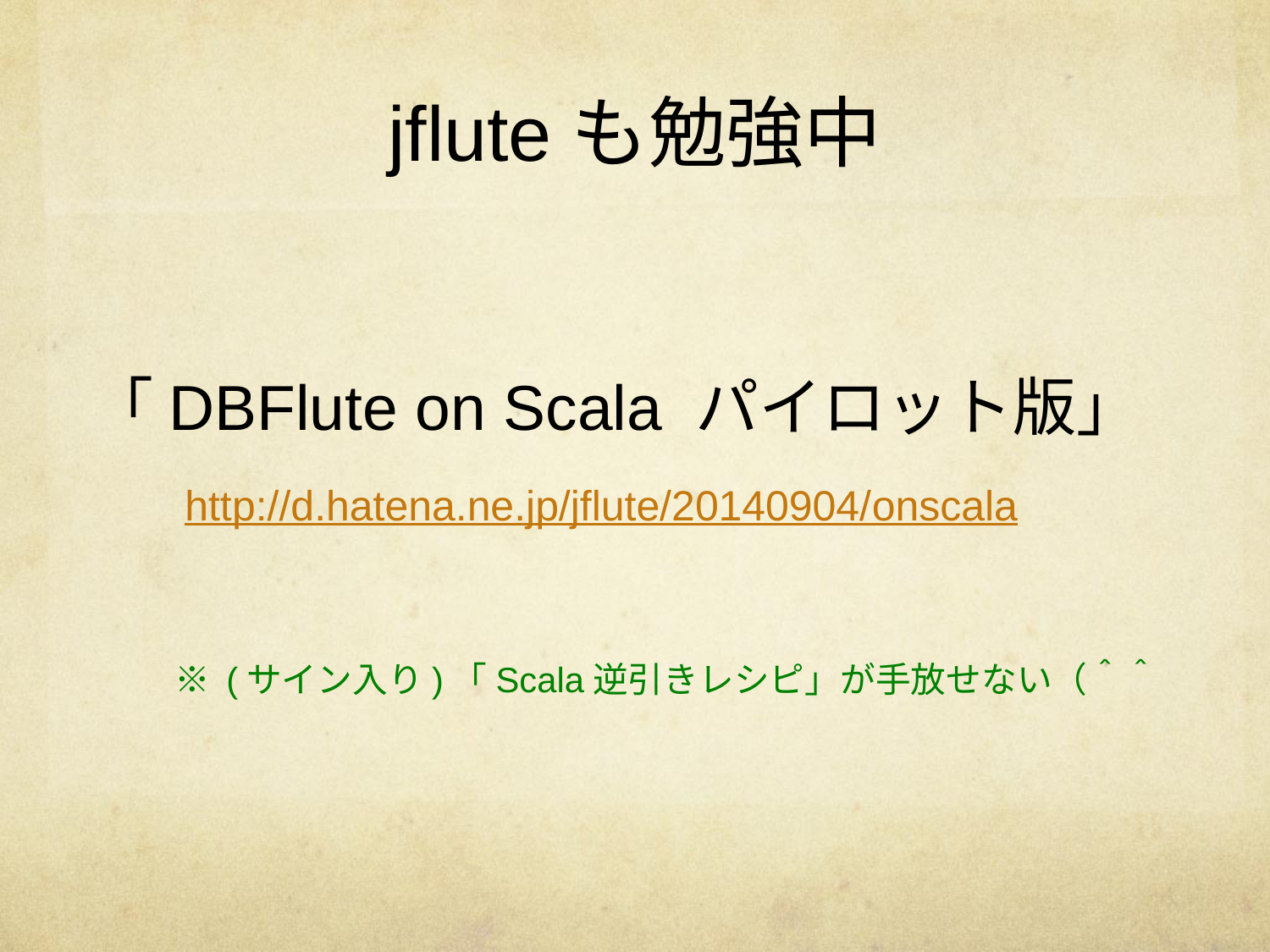

# jfluteも勉強中

「DBFlute on Scala パイロット版」
　　http://d.hatena.ne.jp/jflute/20140904/onscala

　　※ (サイン入り)「Scala逆引きレシピ」が手放せない（＾＾